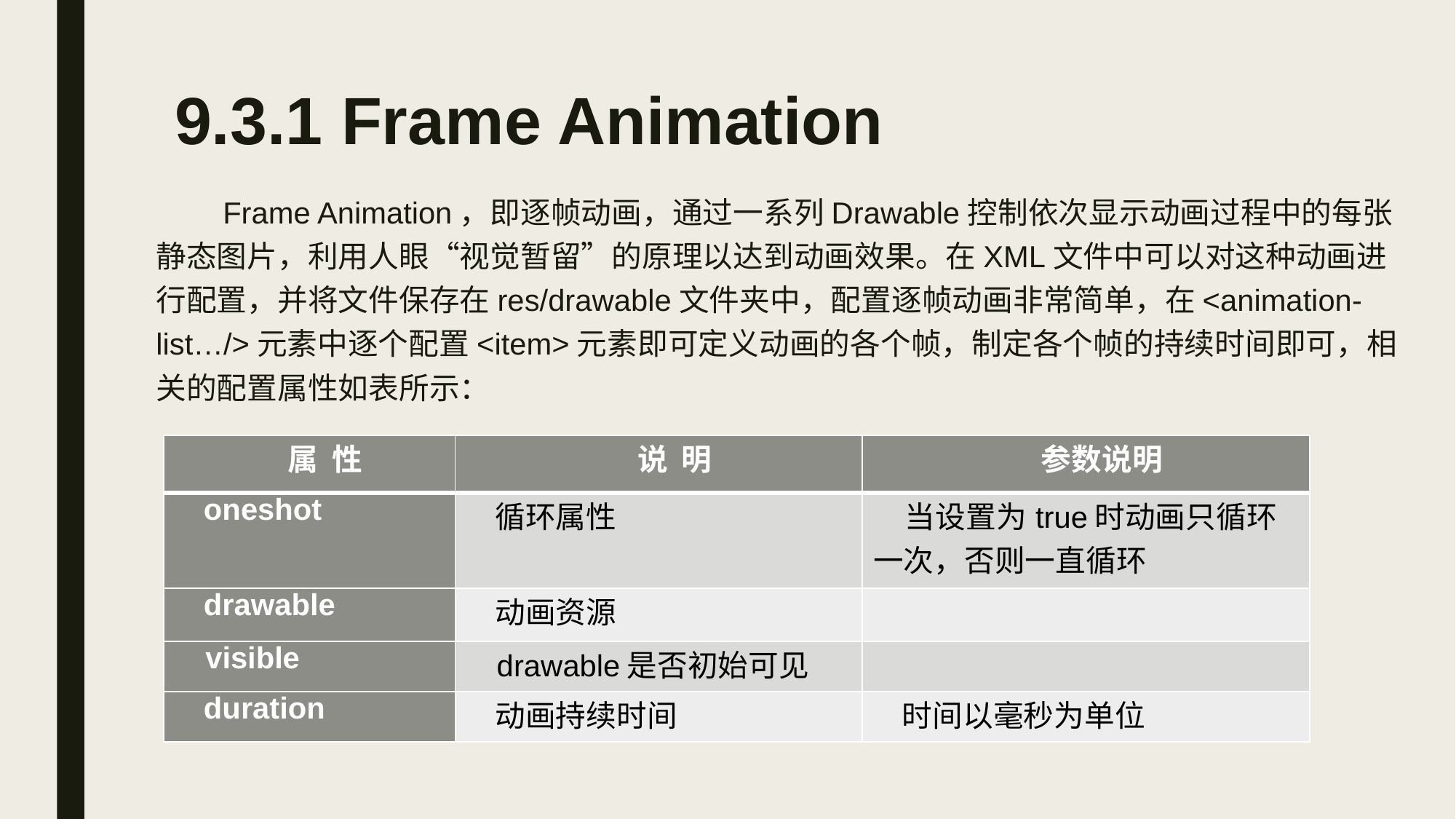

# 9.3.1 Frame Animation
        Frame Animation，即逐帧动画，通过一系列Drawable控制依次显示动画过程中的每张静态图片，利用人眼“视觉暂留”的原理以达到动画效果。在XML文件中可以对这种动画进行配置，并将文件保存在res/drawable文件夹中，配置逐帧动画非常简单，在<animation-list…/>元素中逐个配置<item>元素即可定义动画的各个帧，制定各个帧的持续时间即可，相关的配置属性如表所示：
| 属 性 | 说 明 | 参数说明 |
| --- | --- | --- |
| oneshot | 循环属性 | 当设置为true时动画只循环一次，否则一直循环 |
| drawable | 动画资源 |  |
| visible | drawable是否初始可见 |  |
| duration | 动画持续时间 | 时间以毫秒为单位 |